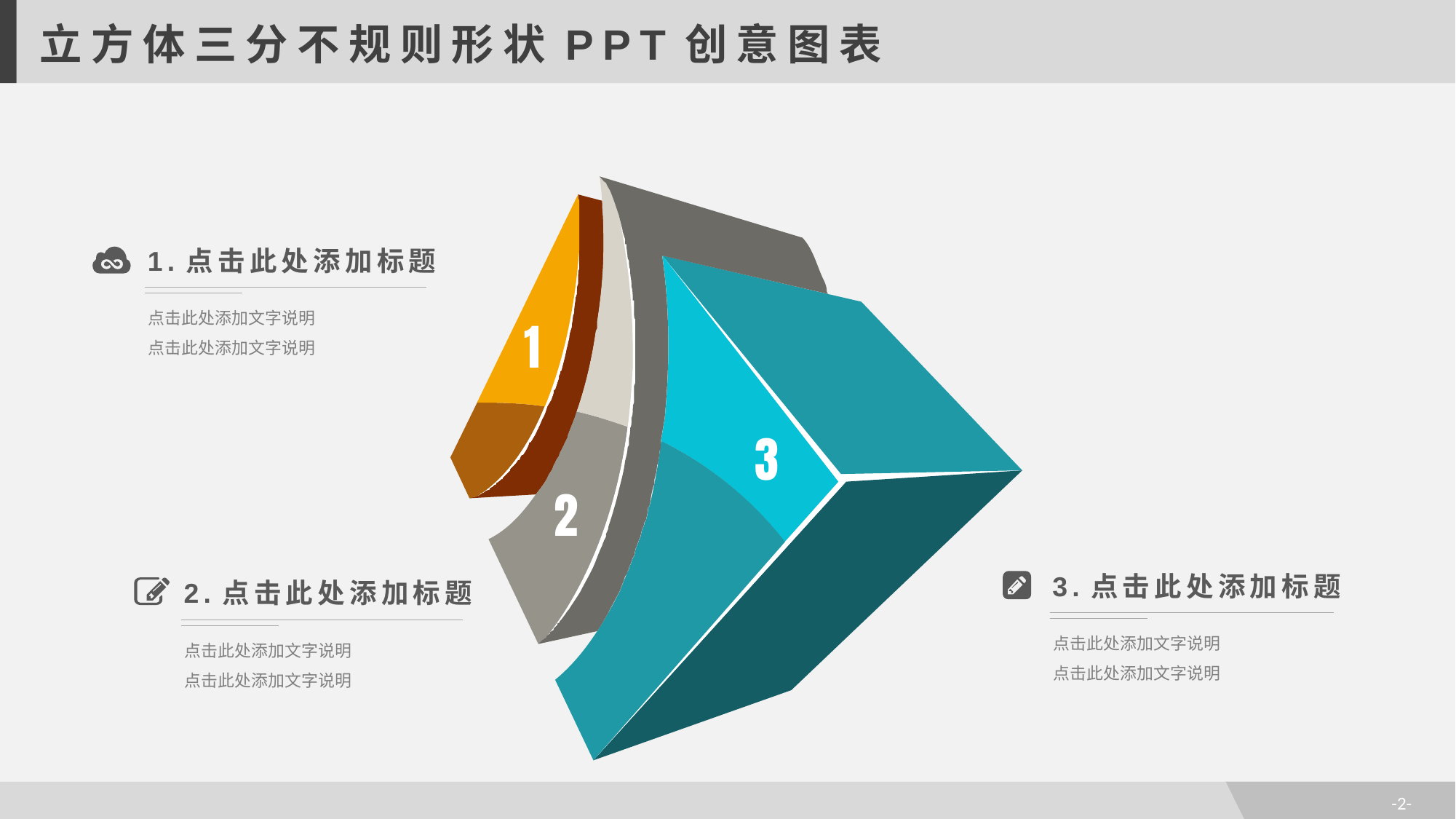

立方体三分不规则形状PPT创意图表

1.点击此处添加标题

点击此处添加文字说明
点击此处添加文字说明
1
3
2
3.点击此处添加标题

点击此处添加文字说明
点击此处添加文字说明
2.点击此处添加标题

点击此处添加文字说明
点击此处添加文字说明
-2-